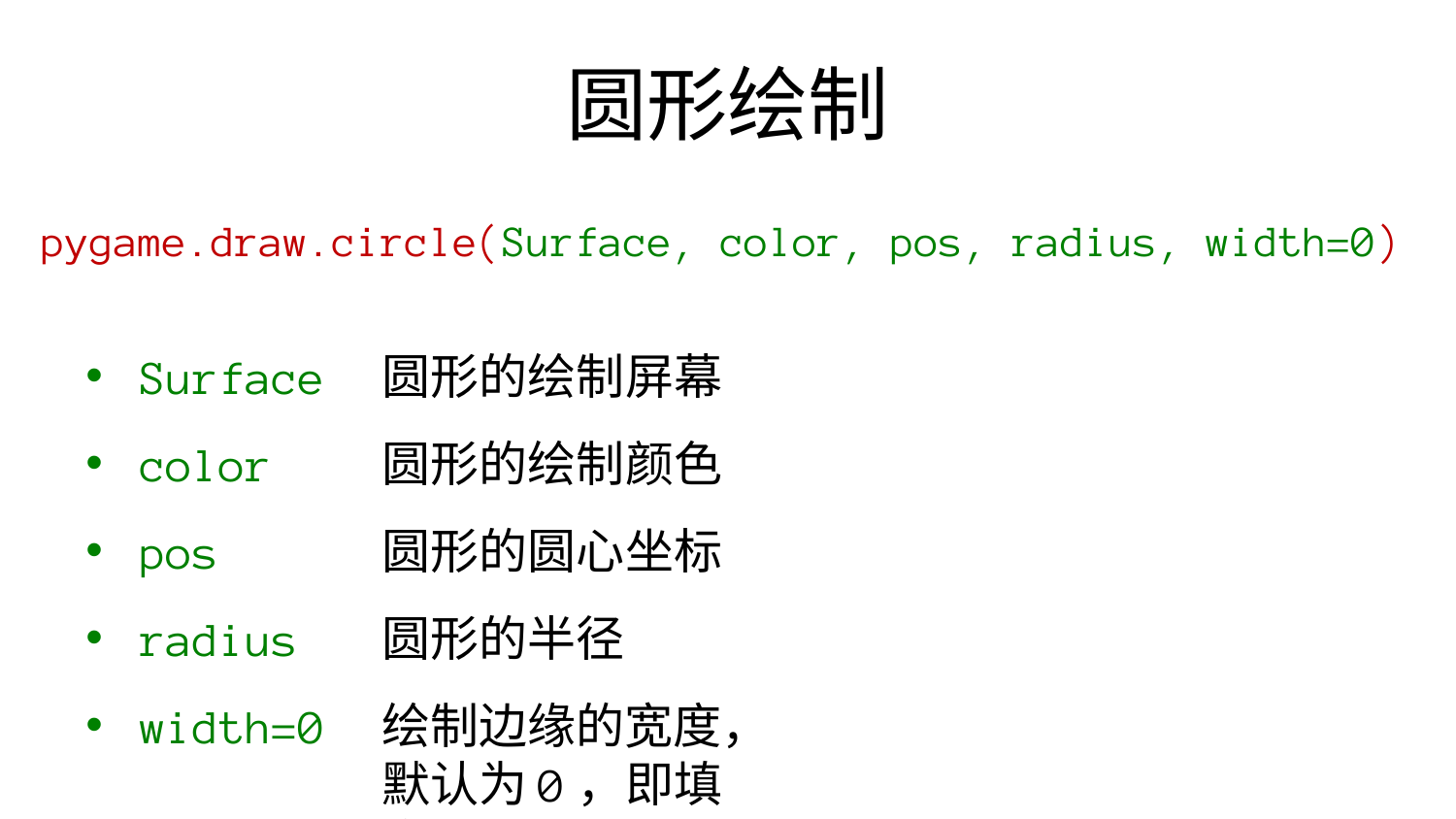

# 圆形绘制
pygame.draw.circle(Surface, color, pos, radius, width=0)
Surface
color
pos
radius
width=0
圆形的绘制屏幕 圆形的绘制颜色 圆形的圆心坐标 圆形的半径
绘制边缘的宽度，默认为0，即填充图形